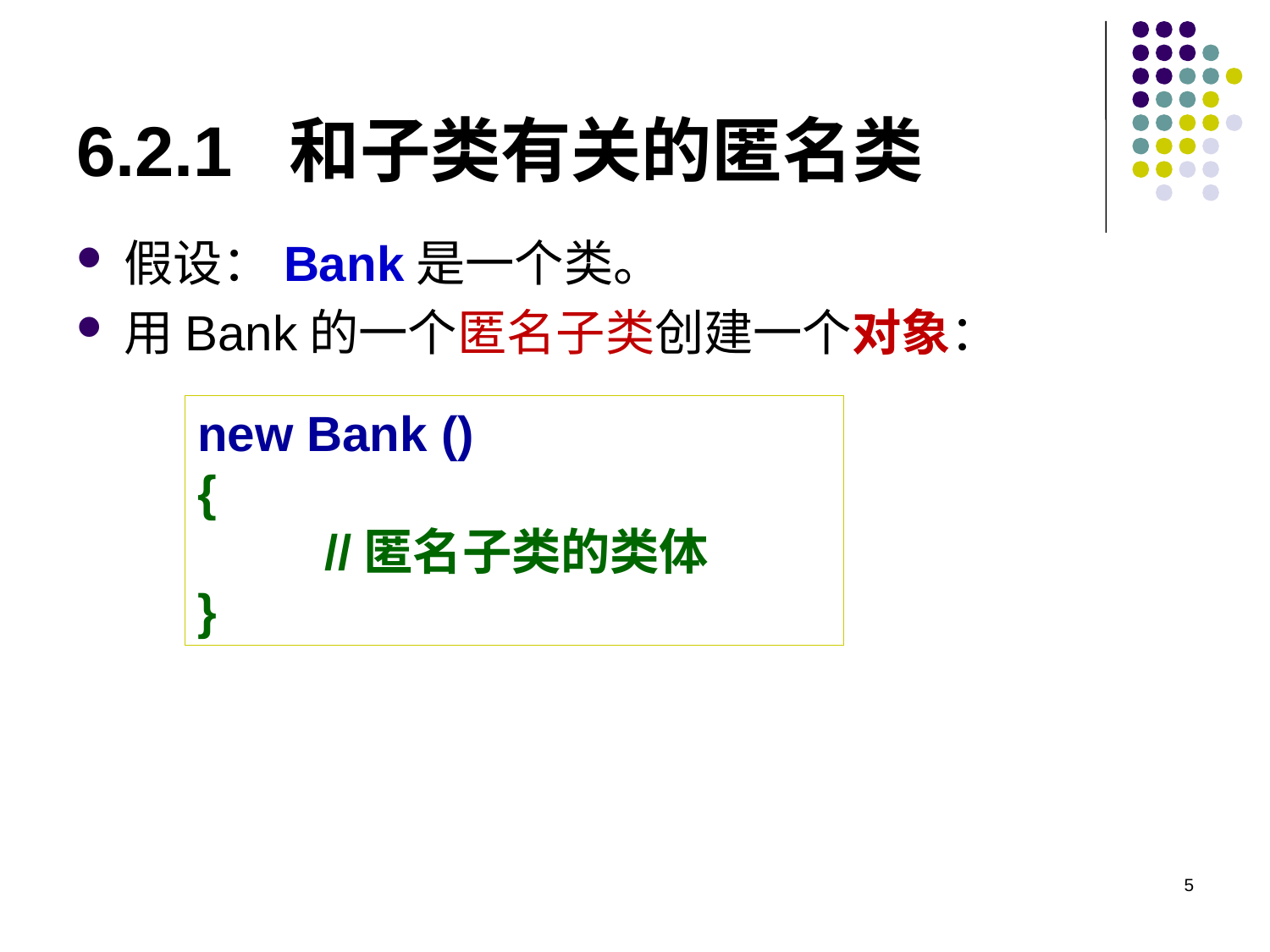

# 6.2.1  和子类有关的匿名类
假设：Bank是一个类。
用Bank的一个匿名子类创建一个对象：

new Bank ()
{
	//匿名子类的类体
}
5